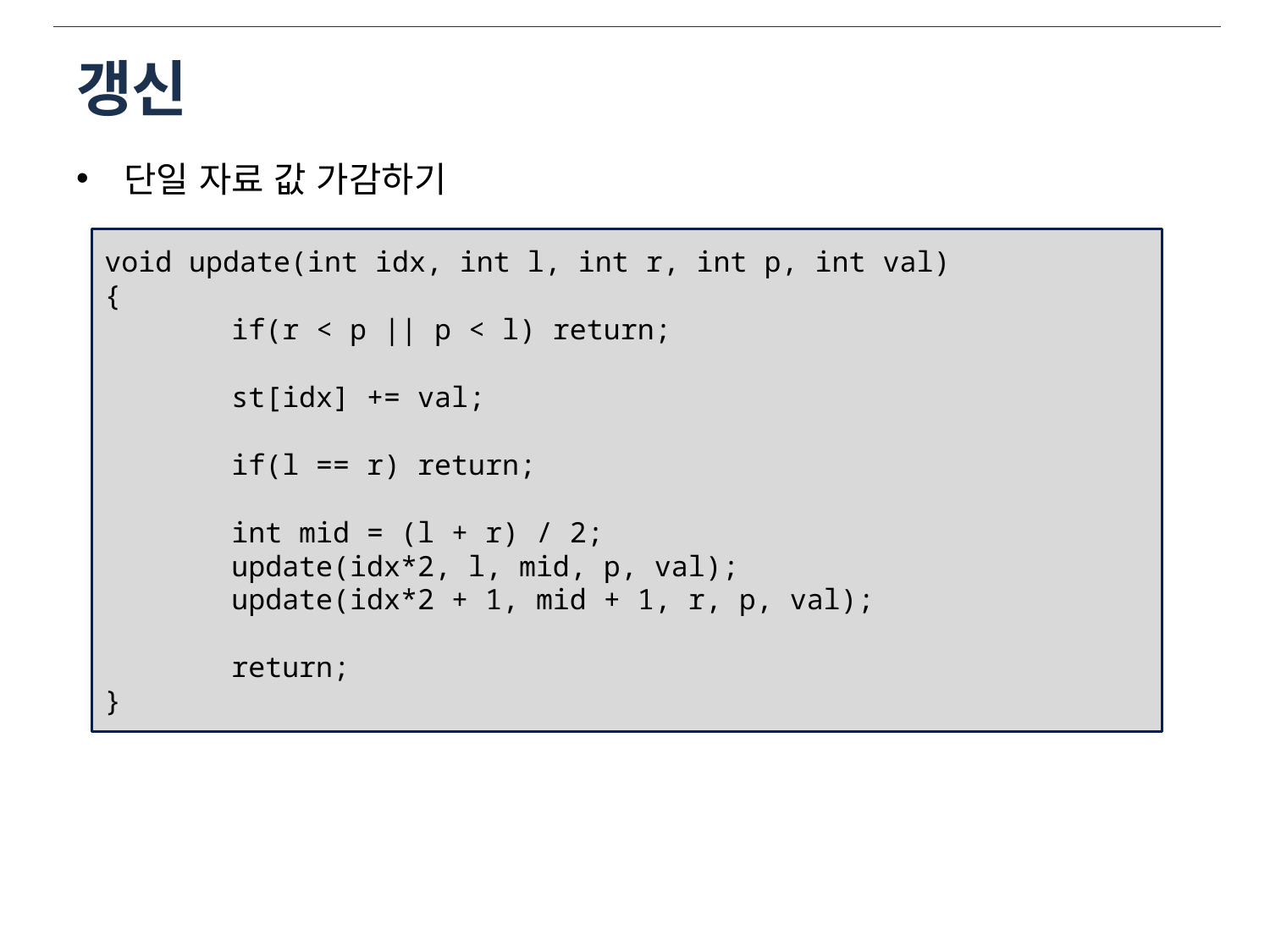

# 갱신
단일 자료 값 가감하기
void update(int idx, int l, int r, int p, int val)
{
	if(r < p || p < l) return;

	st[idx] += val;

	if(l == r) return;

	int mid = (l + r) / 2;
	update(idx*2, l, mid, p, val);
	update(idx*2 + 1, mid + 1, r, p, val);

	return;
}